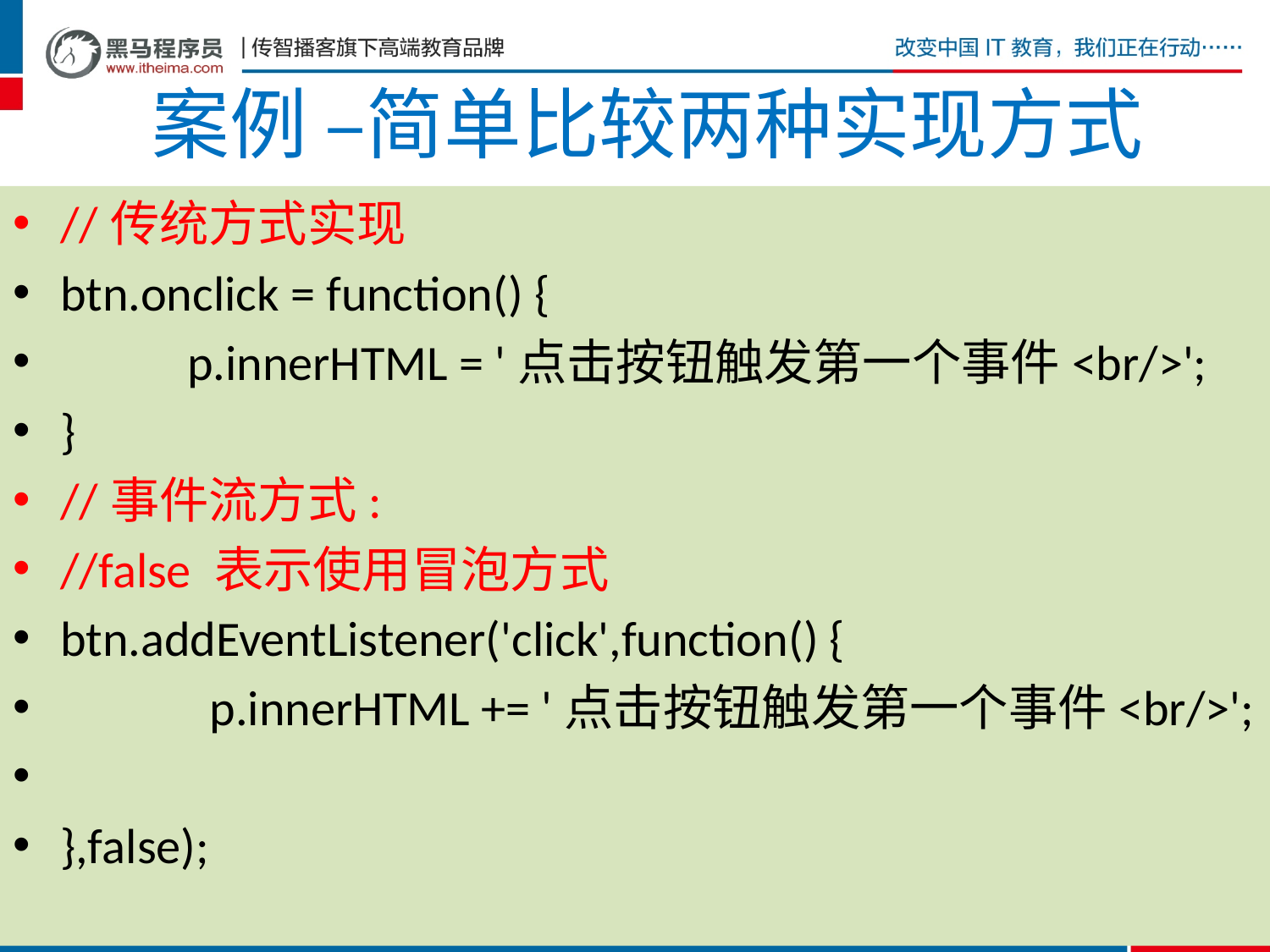

# 案例 –简单比较两种实现方式
//传统方式实现
btn.onclick = function() {
	p.innerHTML = '点击按钮触发第一个事件<br/>';
}
//事件流方式:
//false 表示使用冒泡方式
btn.addEventListener('click',function() {
	  p.innerHTML += '点击按钮触发第一个事件<br/>';

},false);